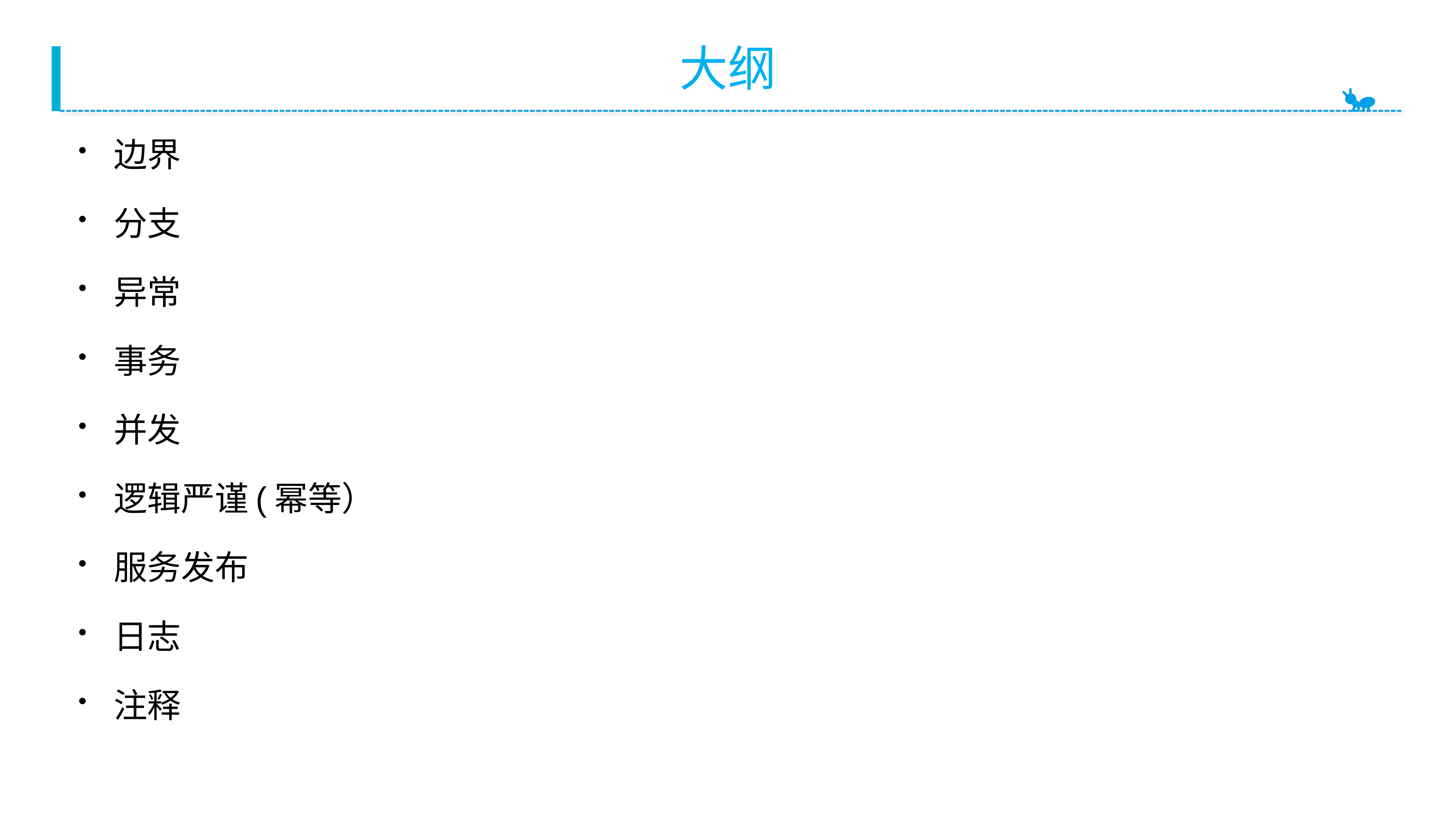

# 大纲
边界
分支
异常
事务
并发
逻辑严谨(幂等）
服务发布
日志
注释